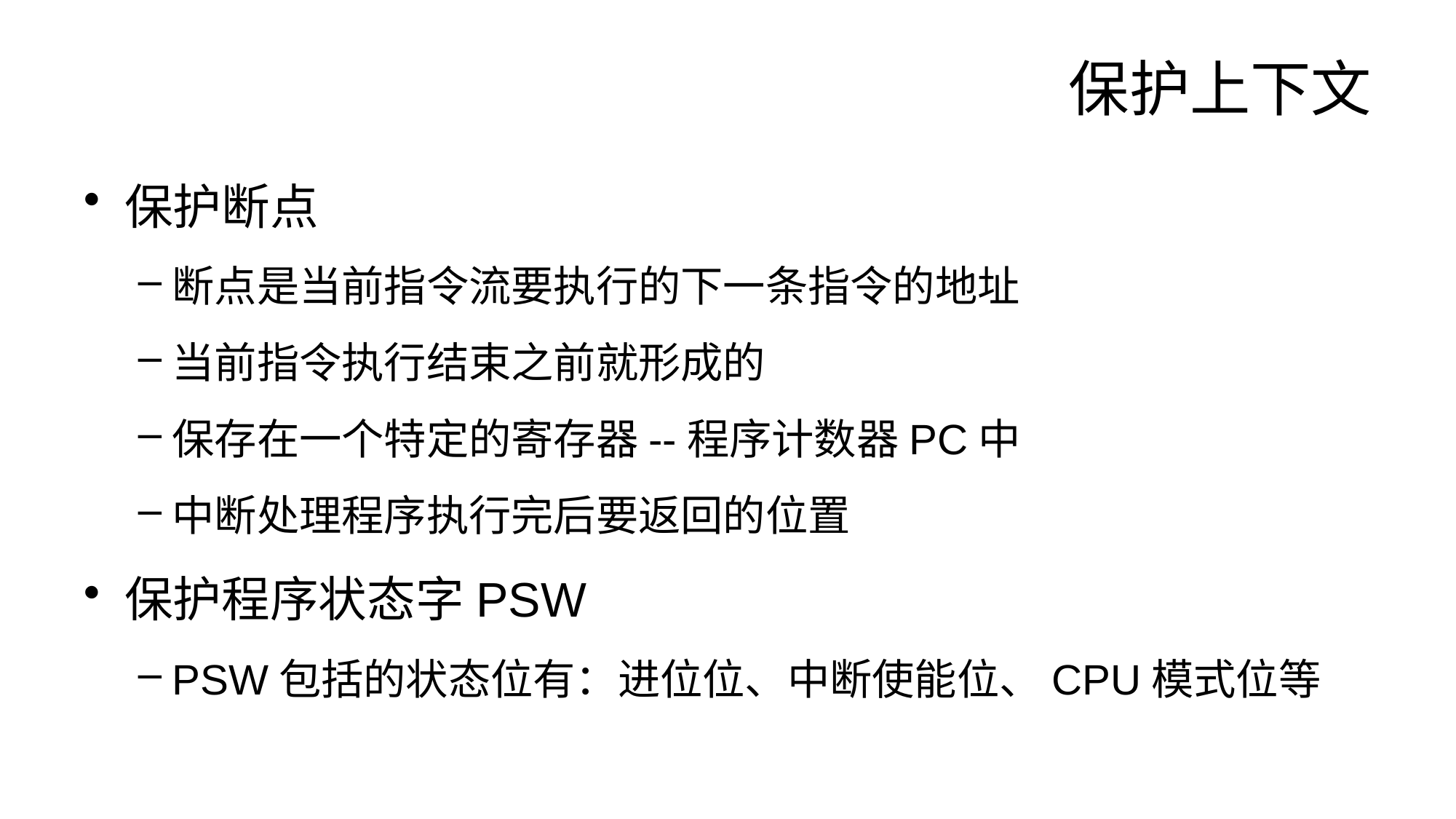

# 保护上下文
保护断点
断点是当前指令流要执行的下一条指令的地址
当前指令执行结束之前就形成的
保存在一个特定的寄存器--程序计数器PC中
中断处理程序执行完后要返回的位置
保护程序状态字PSW
PSW包括的状态位有：进位位、中断使能位、CPU模式位等